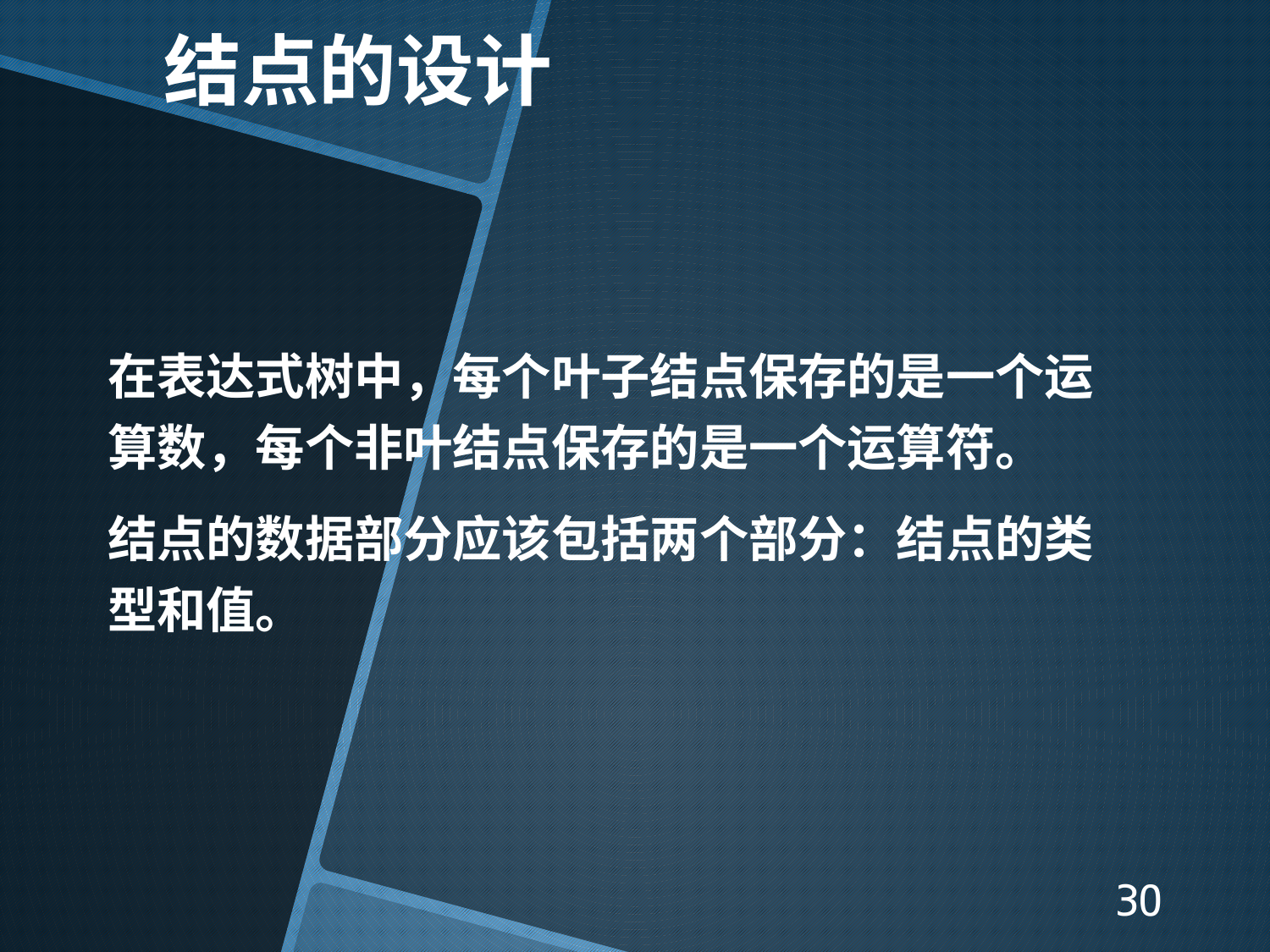

# 结点的设计
在表达式树中，每个叶子结点保存的是一个运算数，每个非叶结点保存的是一个运算符。
结点的数据部分应该包括两个部分：结点的类型和值。
30